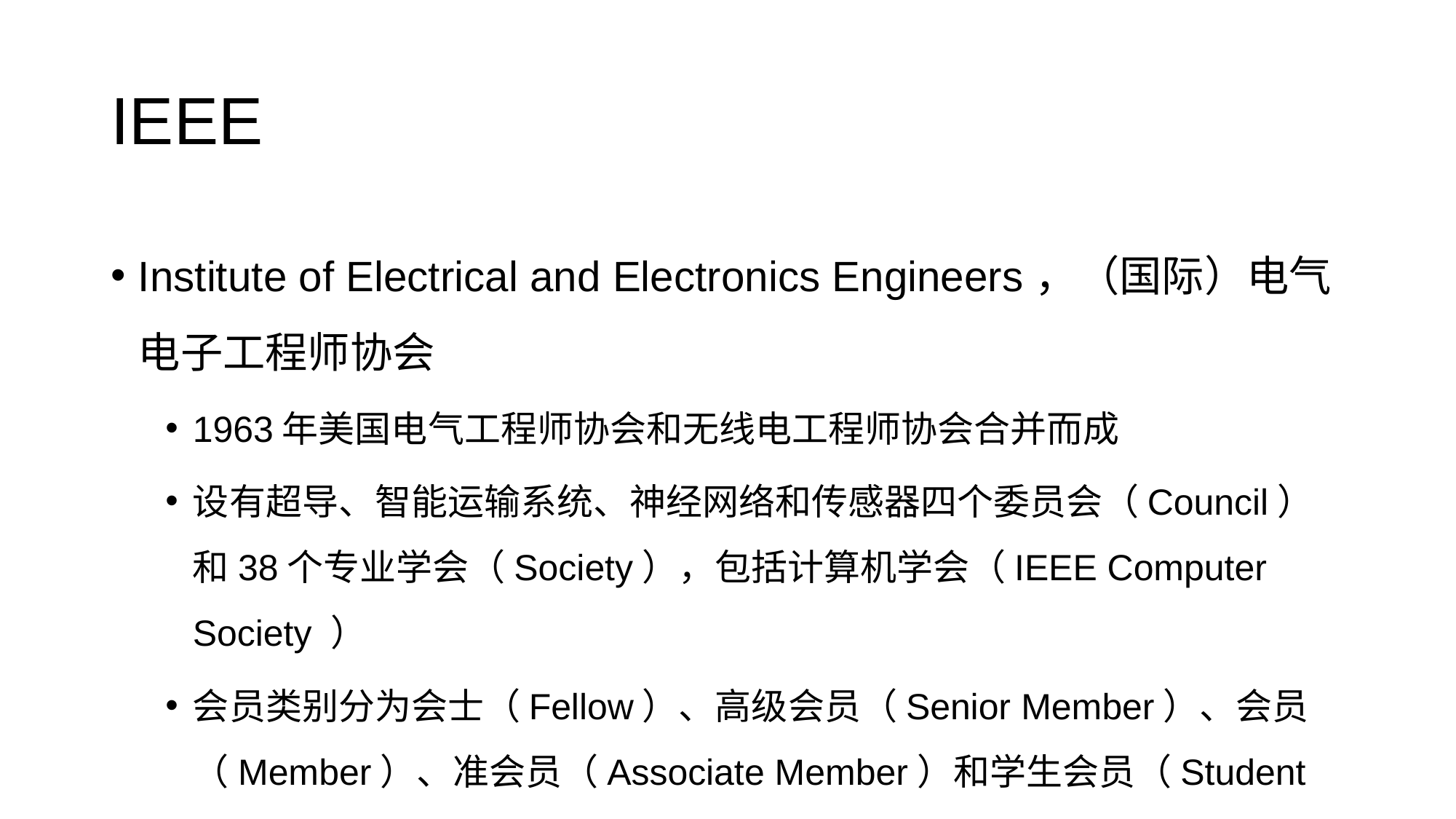

# IEEE
Institute of Electrical and Electronics Engineers，（国际）电气电子工程师协会
1963年美国电气工程师协会和无线电工程师协会合并而成
设有超导、智能运输系统、神经网络和传感器四个委员会（Council）和38个专业学会（Society），包括计算机学会（IEEE Computer Society ）
会员类别分为会士（Fellow）、高级会员（Senior Member）、会员（Member）、准会员（Associate Member）和学生会员（Student Member）